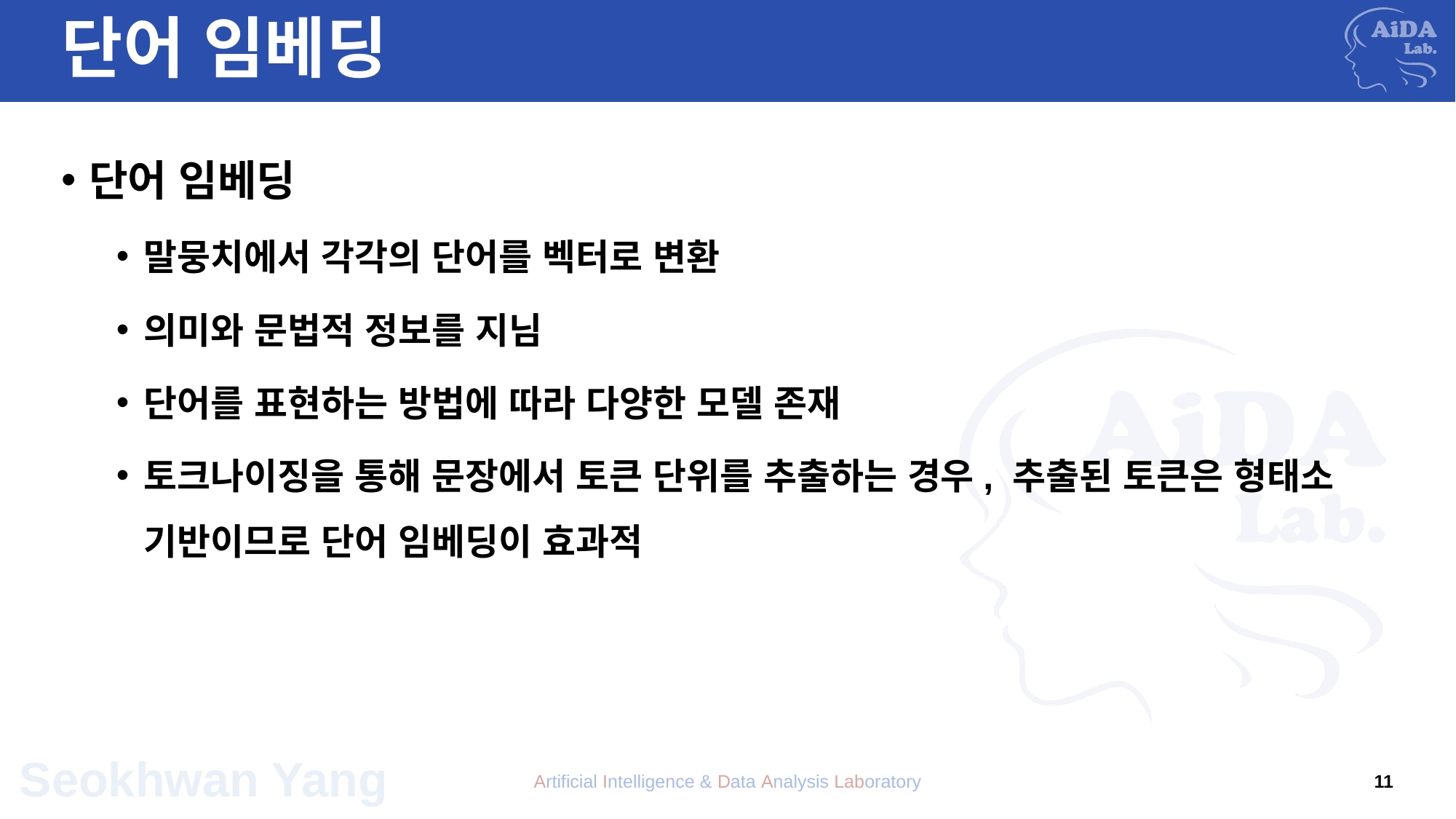

# 단어 임베딩
단어 임베딩
말뭉치에서 각각의 단어를 벡터로 변환
의미와 문법적 정보를 지님
단어를 표현하는 방법에 따라 다양한 모델 존재
토크나이징을 통해 문장에서 토큰 단위를 추출하는 경우, 추출된 토큰은 형태소 기반이므로 단어 임베딩이 효과적
Artificial Intelligence & Data Analysis Laboratory
11